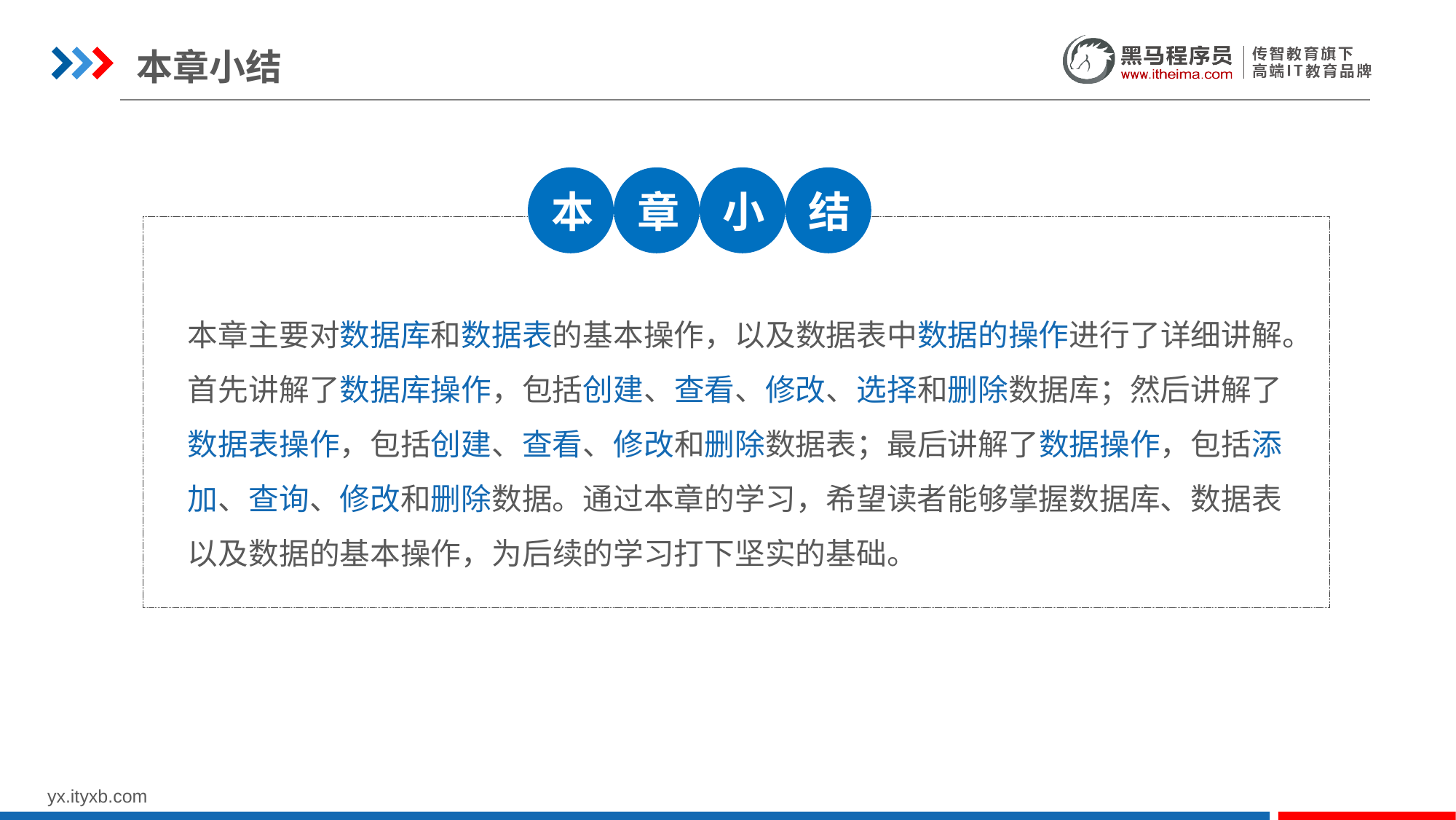

本章小结
本
章
小
结

本章主要对数据库和数据表的基本操作，以及数据表中数据的操作进行了详细讲解。首先讲解了数据库操作，包括创建、查看、修改、选择和删除数据库；然后讲解了数据表操作，包括创建、查看、修改和删除数据表；最后讲解了数据操作，包括添加、查询、修改和删除数据。通过本章的学习，希望读者能够掌握数据库、数据表以及数据的基本操作，为后续的学习打下坚实的基础。